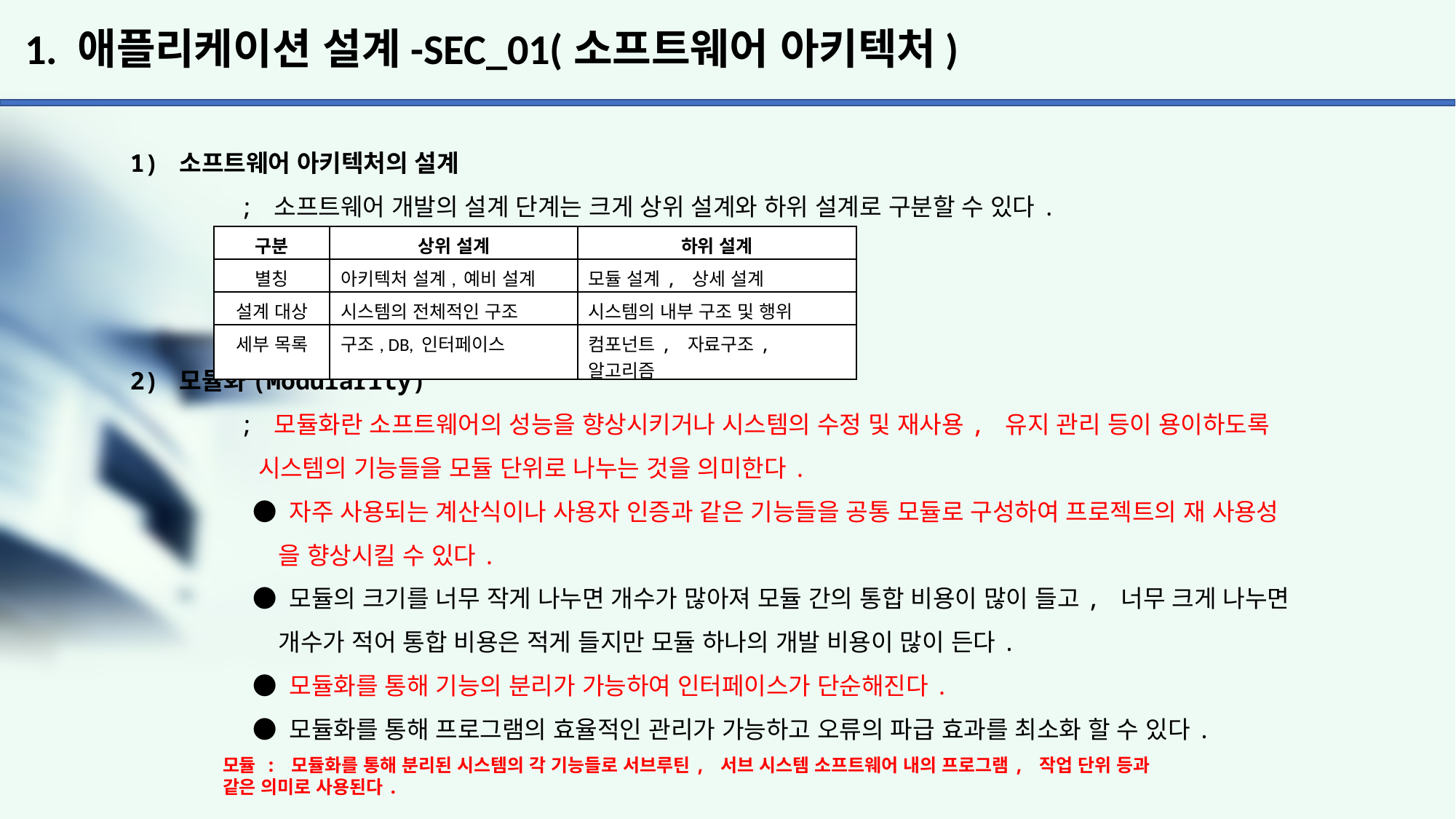

# 1. 애플리케이션 설계-SEC_01(소프트웨어 아키텍처)
1) 소프트웨어 아키텍처의 설계
	; 소프트웨어 개발의 설계 단계는 크게 상위 설계와 하위 설계로 구분할 수 있다.

2) 모듈화(Modularity)
	; 모듈화란 소프트웨어의 성능을 향상시키거나 시스템의 수정 및 재사용, 유지 관리 등이 용이하도록
	  시스템의 기능들을 모듈 단위로 나누는 것을 의미한다.
	  ● 자주 사용되는 계산식이나 사용자 인증과 같은 기능들을 공통 모듈로 구성하여 프로젝트의 재 사용성
	     을 향상시킬 수 있다.
	  ● 모듈의 크기를 너무 작게 나누면 개수가 많아져 모듈 간의 통합 비용이 많이 들고, 너무 크게 나누면
	     개수가 적어 통합 비용은 적게 들지만 모듈 하나의 개발 비용이 많이 든다.
	  ● 모듈화를 통해 기능의 분리가 가능하여 인터페이스가 단순해진다.
	  ● 모듈화를 통해 프로그램의 효율적인 관리가 가능하고 오류의 파급 효과를 최소화 할 수 있다.
| 구분 | 상위 설계 | 하위 설계 |
| --- | --- | --- |
| 별칭 | 아키텍처 설계, 예비 설계 | 모듈 설계, 상세 설계 |
| 설계 대상 | 시스템의 전체적인 구조 | 시스템의 내부 구조 및 행위 |
| 세부 목록 | 구조, DB, 인터페이스 | 컴포넌트, 자료구조, 알고리즘 |
모듈 : 모듈화를 통해 분리된 시스템의 각 기능들로 서브루틴, 서브 시스템 소프트웨어 내의 프로그램, 작업 단위 등과
같은 의미로 사용된다.